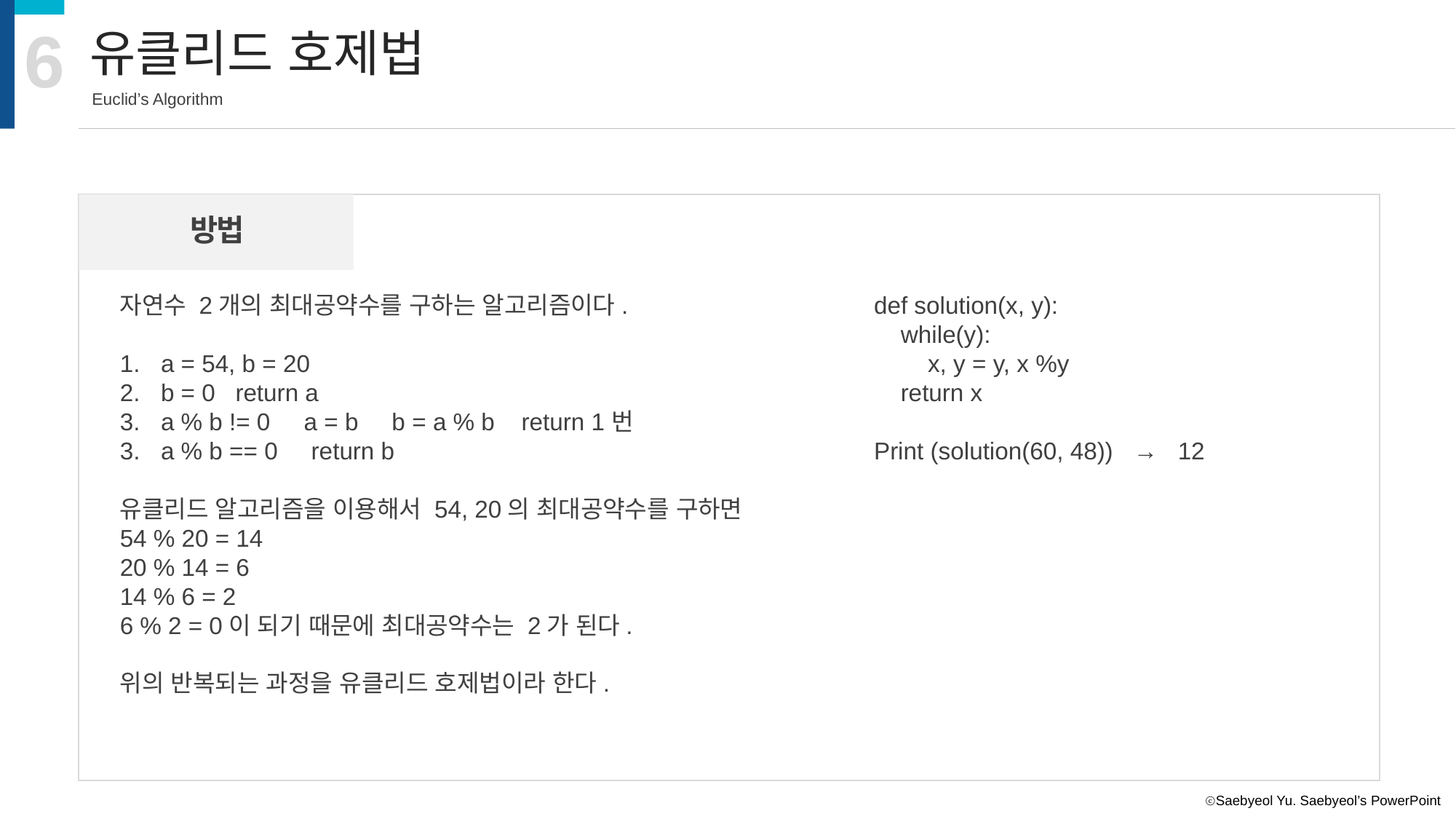

6
유클리드 호제법
Euclid’s Algorithm

방법
자연수 2개의 최대공약수를 구하는 알고리즘이다.

a = 54, b = 20
b = 0   return a
a % b != 0     a = b     b = a % b    return 1번
a % b == 0     return b

유클리드 알고리즘을 이용해서 54, 20의 최대공약수를 구하면
54 % 20 = 14
20 % 14 = 6
14 % 6 = 2
6 % 2 = 0이 되기 때문에 최대공약수는 2가 된다.

위의 반복되는 과정을 유클리드 호제법이라 한다.
def solution(x, y):
    while(y):
        x, y = y, x %y
    return x

Print (solution(60, 48))   →   12